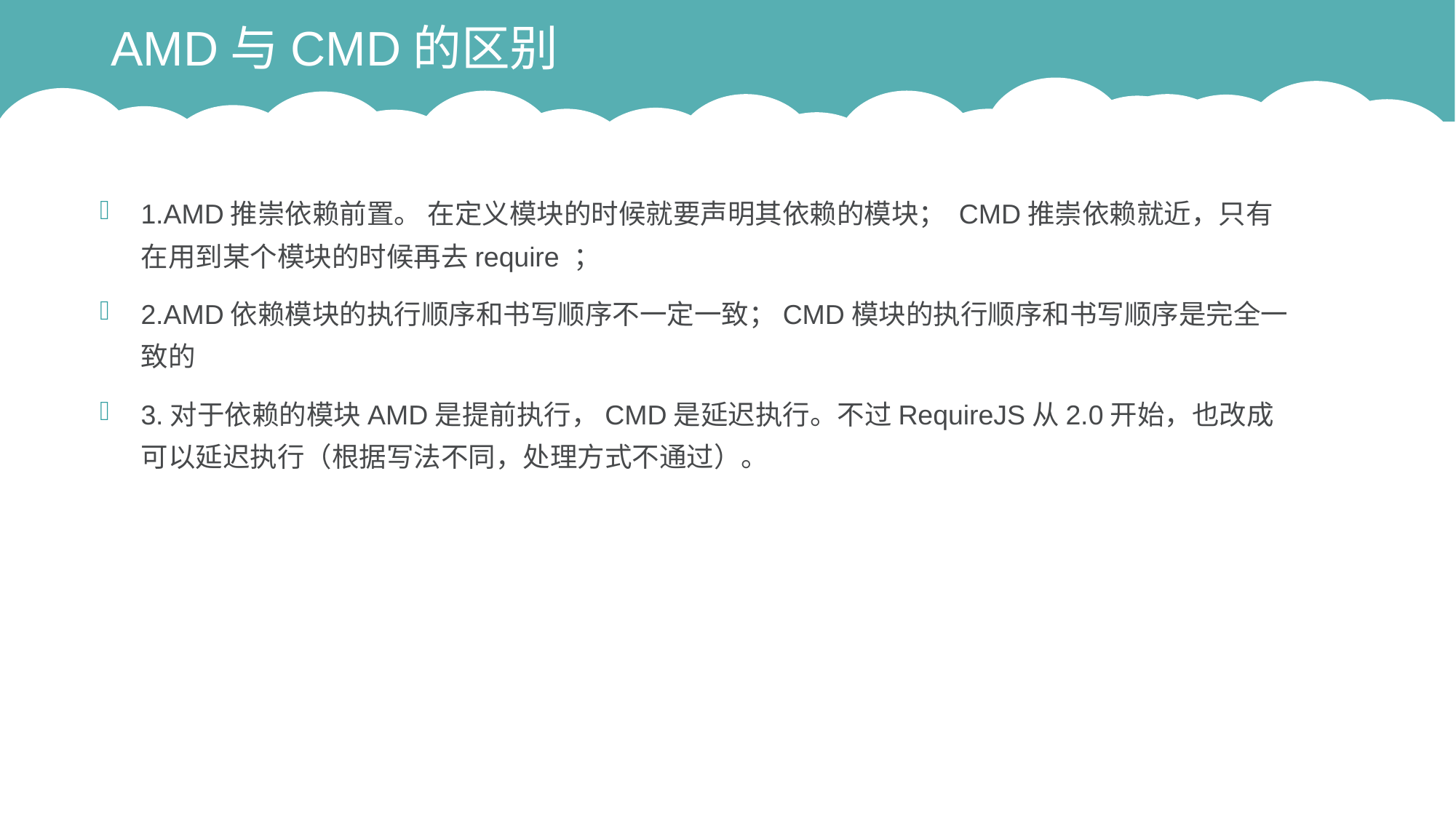

# AMD与CMD的区别
1.AMD推崇依赖前置。 在定义模块的时候就要声明其依赖的模块； CMD推崇依赖就近，只有在用到某个模块的时候再去require ；
2.AMD依赖模块的执行顺序和书写顺序不一定一致；CMD模块的执行顺序和书写顺序是完全一致的
3.对于依赖的模块AMD是提前执行，CMD是延迟执行。不过RequireJS从2.0开始，也改成可以延迟执行（根据写法不同，处理方式不通过）。